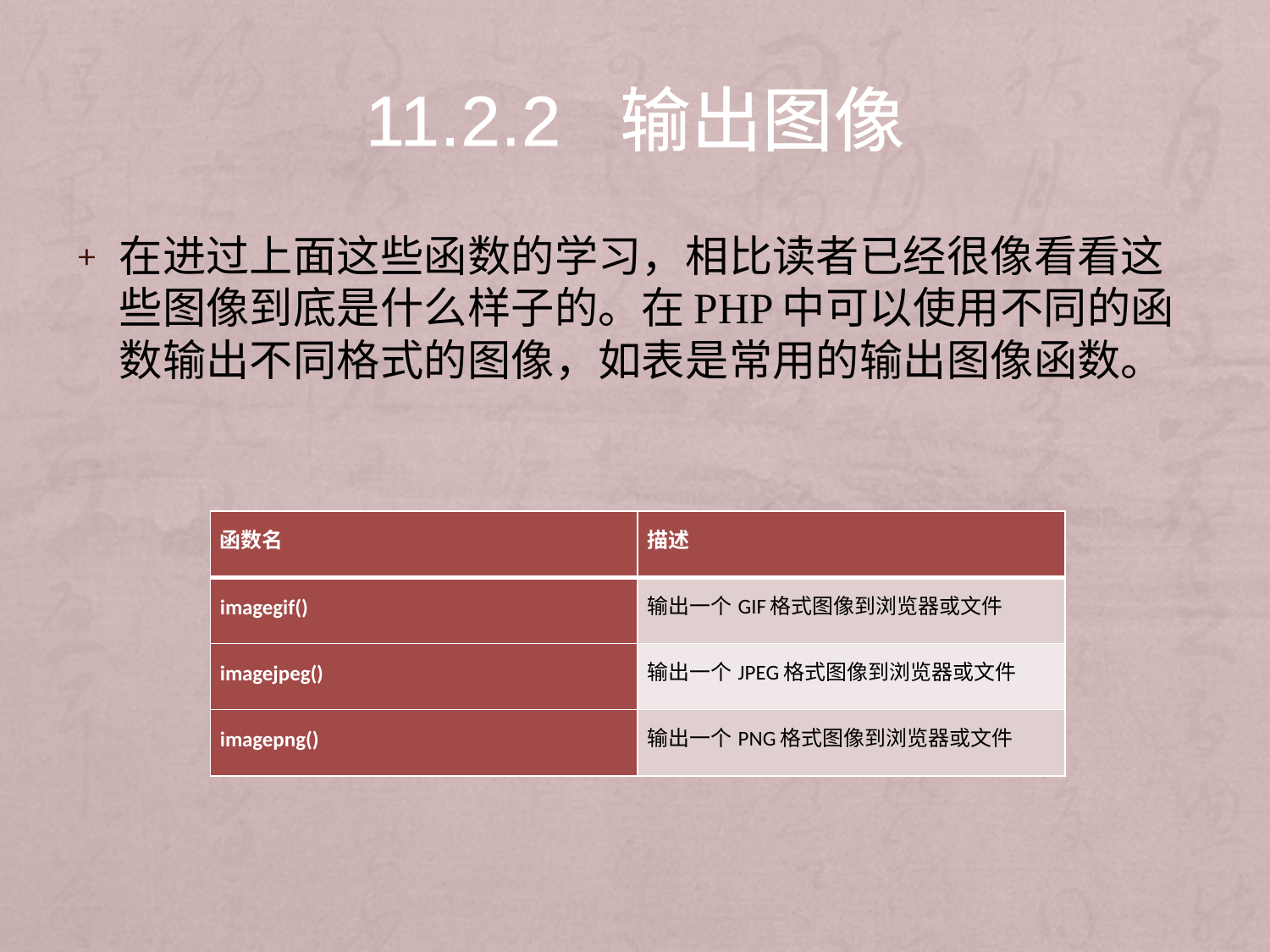

# 11.2.2  输出图像
在进过上面这些函数的学习，相比读者已经很像看看这些图像到底是什么样子的。在PHP中可以使用不同的函数输出不同格式的图像，如表是常用的输出图像函数。
| 函数名 | 描述 |
| --- | --- |
| imagegif() | 输出一个GIF格式图像到浏览器或文件 |
| imagejpeg() | 输出一个JPEG格式图像到浏览器或文件 |
| imagepng() | 输出一个PNG格式图像到浏览器或文件 |